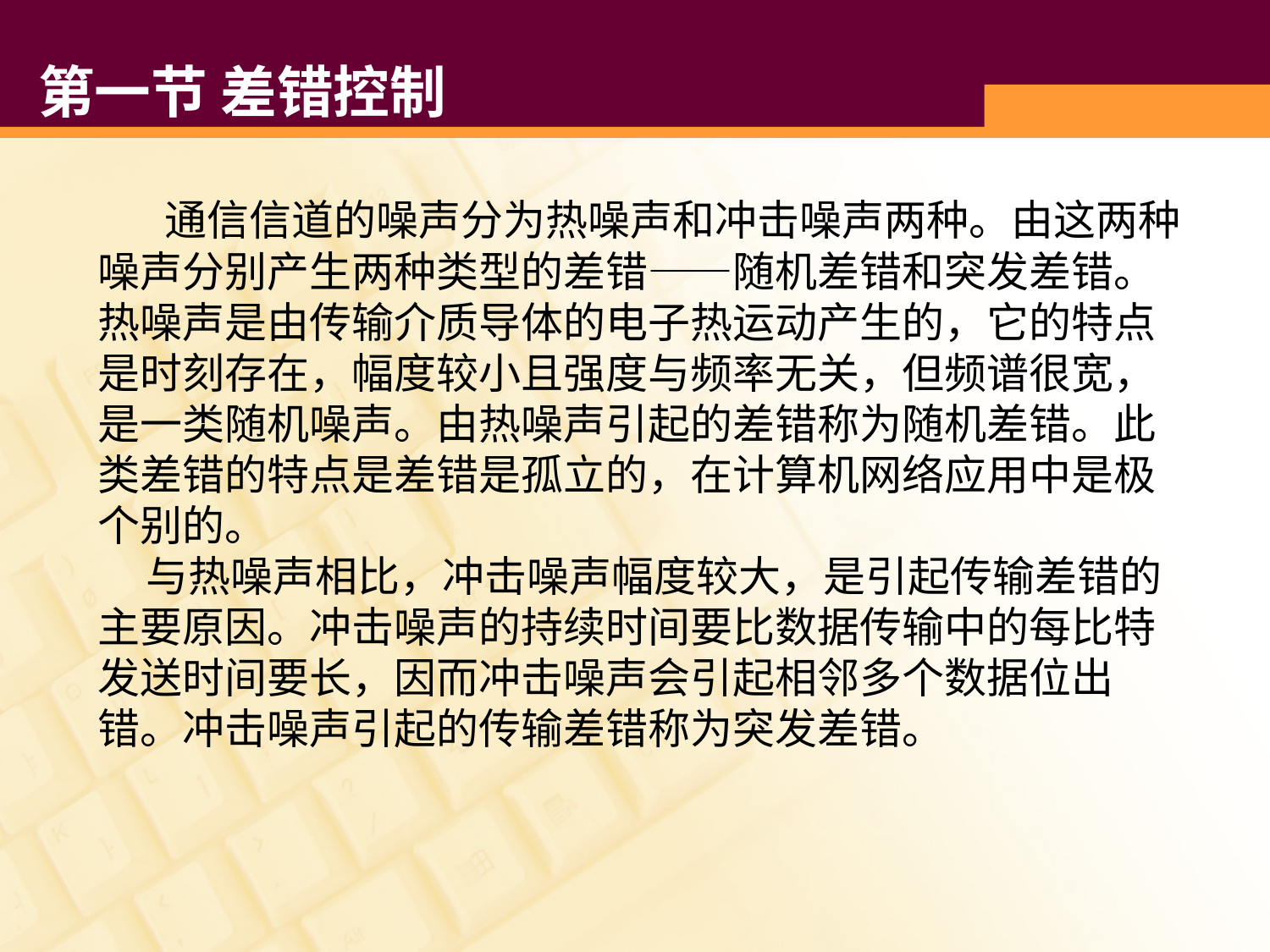

# 第一节 差错控制
    通信信道的噪声分为热噪声和冲击噪声两种。由这两种噪声分别产生两种类型的差错——随机差错和突发差错。热噪声是由传输介质导体的电子热运动产生的，它的特点是时刻存在，幅度较小且强度与频率无关，但频谱很宽，是一类随机噪声。由热噪声引起的差错称为随机差错。此类差错的特点是差错是孤立的，在计算机网络应用中是极个别的。
    与热噪声相比，冲击噪声幅度较大，是引起传输差错的主要原因。冲击噪声的持续时间要比数据传输中的每比特发送时间要长，因而冲击噪声会引起相邻多个数据位出错。冲击噪声引起的传输差错称为突发差错。